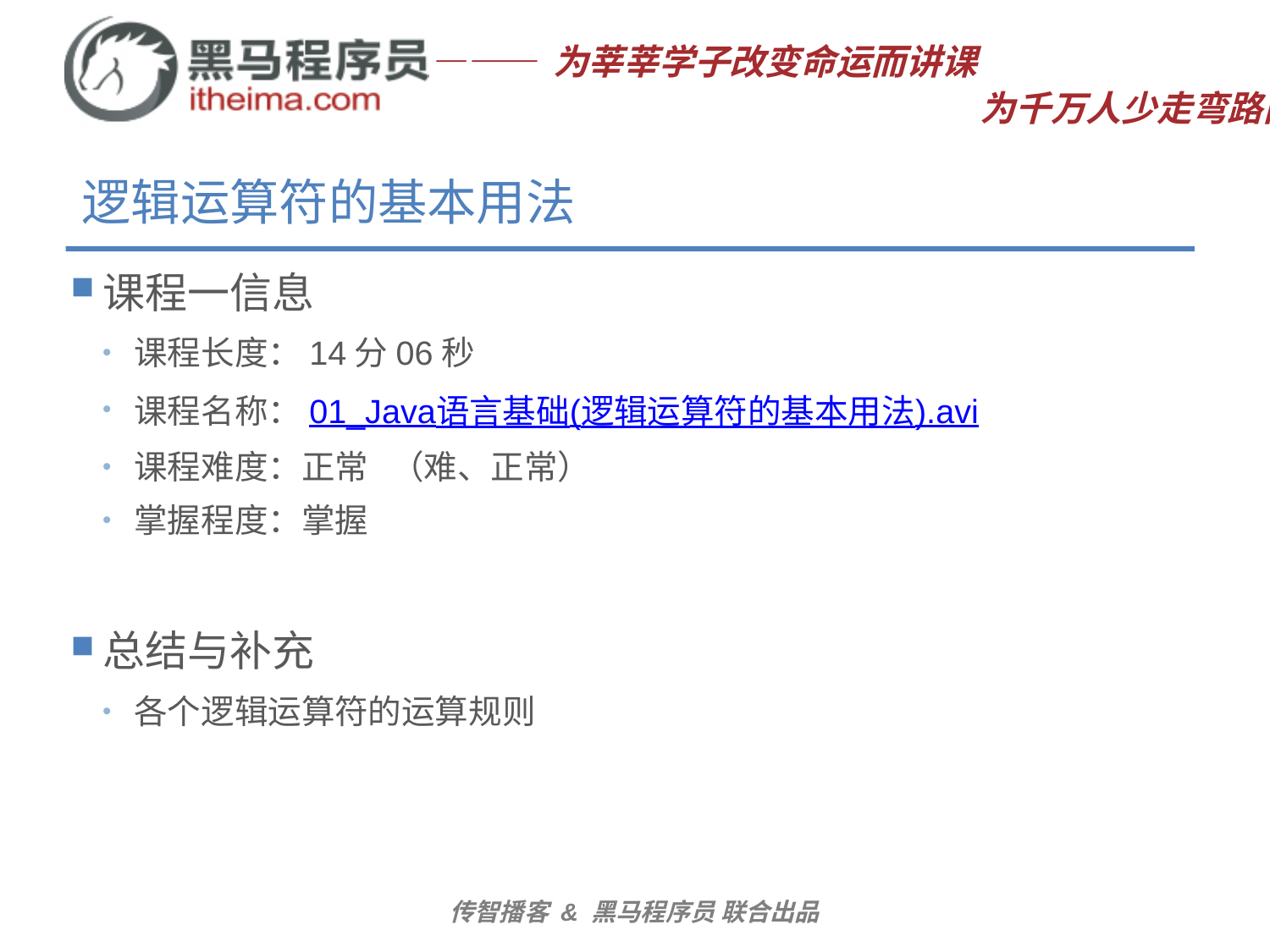

# 逻辑运算符的基本用法
课程一信息
课程长度：14分06秒
课程名称：01_Java语言基础(逻辑运算符的基本用法).avi
课程难度：正常   （难、正常）
掌握程度：掌握

总结与补充
各个逻辑运算符的运算规则